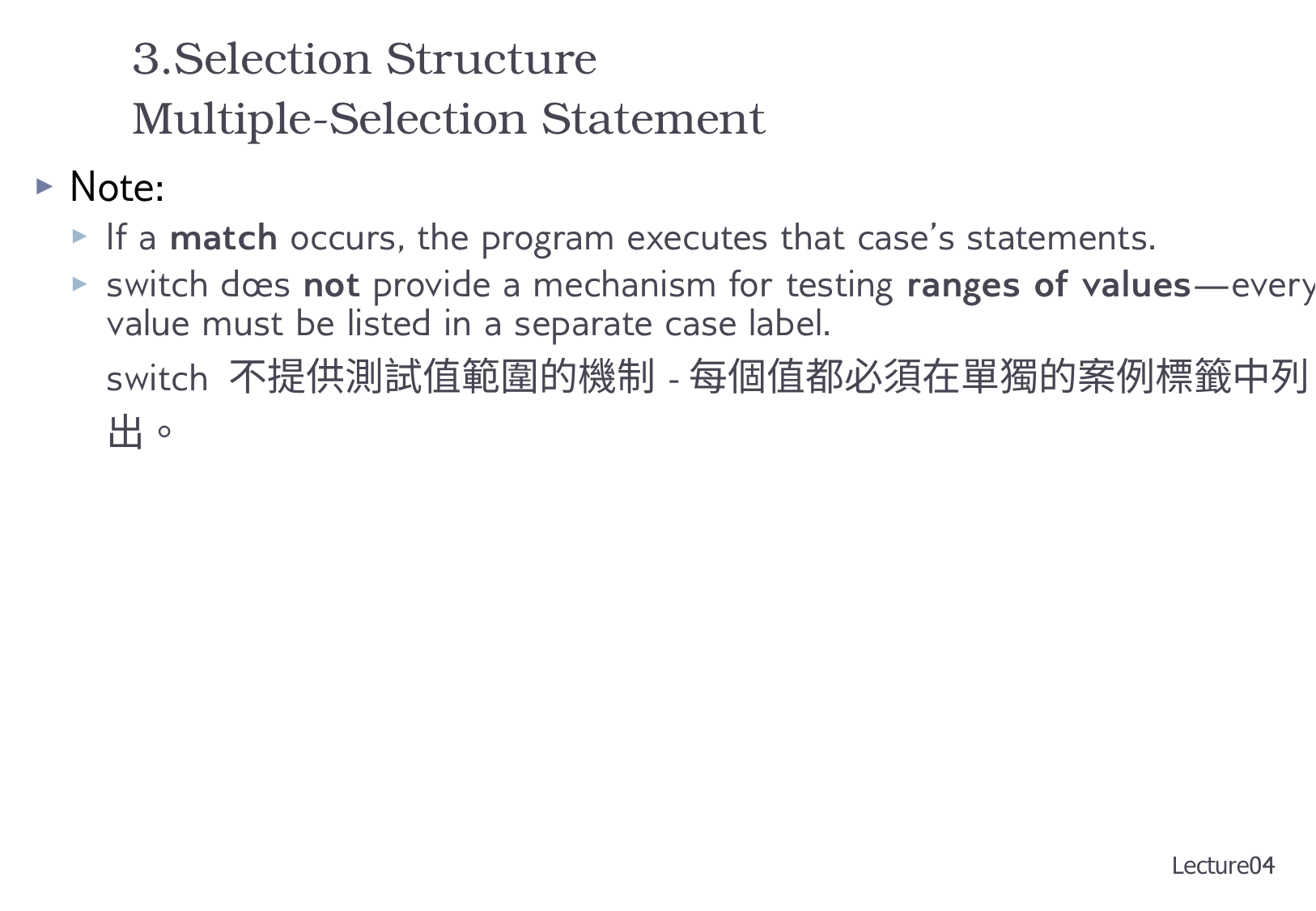

# 3.Selection Structure Multiple-Selection Statement
Note:
If a match occurs, the program executes that case’s statements.
switch does not provide a mechanism for testing ranges of values—every value must be listed in a separate case label.
switch 不提供測試值範圍的機制-每個值都必須在單獨的案例標籤中列出。

25
Lecture04